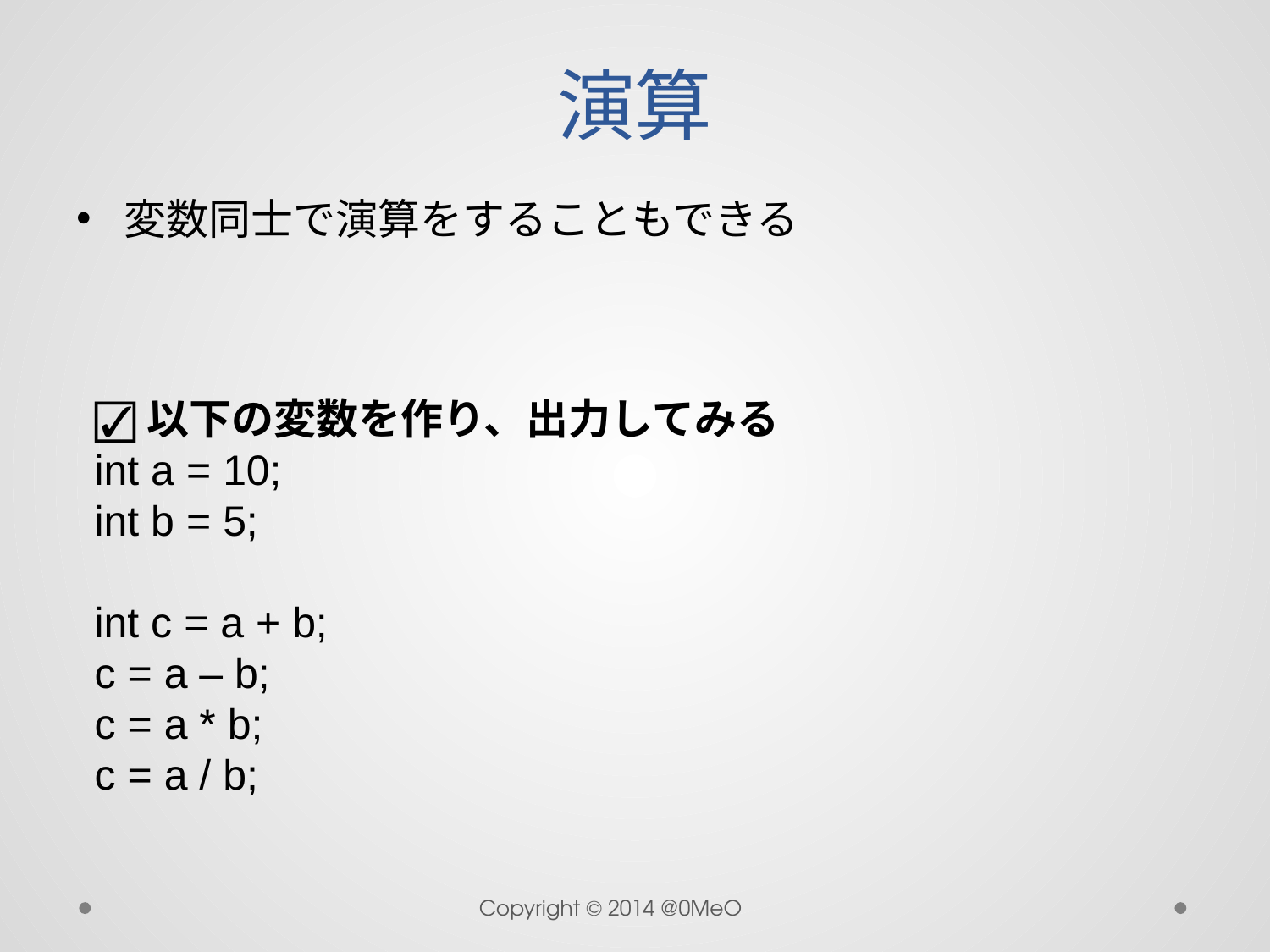

# 演算
変数同士で演算をすることもできる
☑以下の変数を作り、出力してみる
int a = 10;
int b = 5;

int c = a + b;
c = a – b;
c = a * b;
c = a / b;